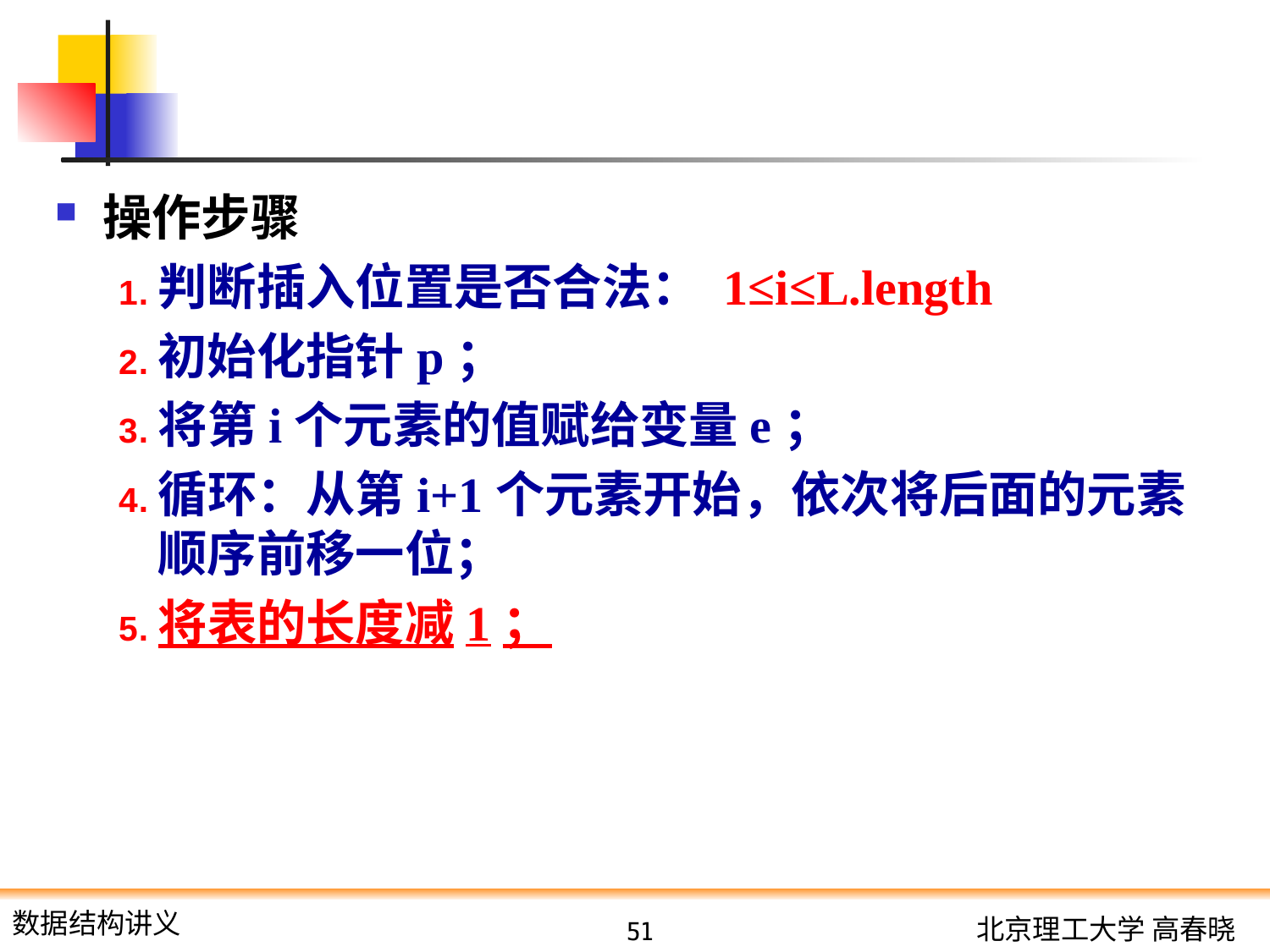

#
操作步骤
判断插入位置是否合法： 1≤i≤L.length
初始化指针p；
将第i个元素的值赋给变量e；
循环：从第i+1个元素开始，依次将后面的元素顺序前移一位；
将表的长度减1；

51